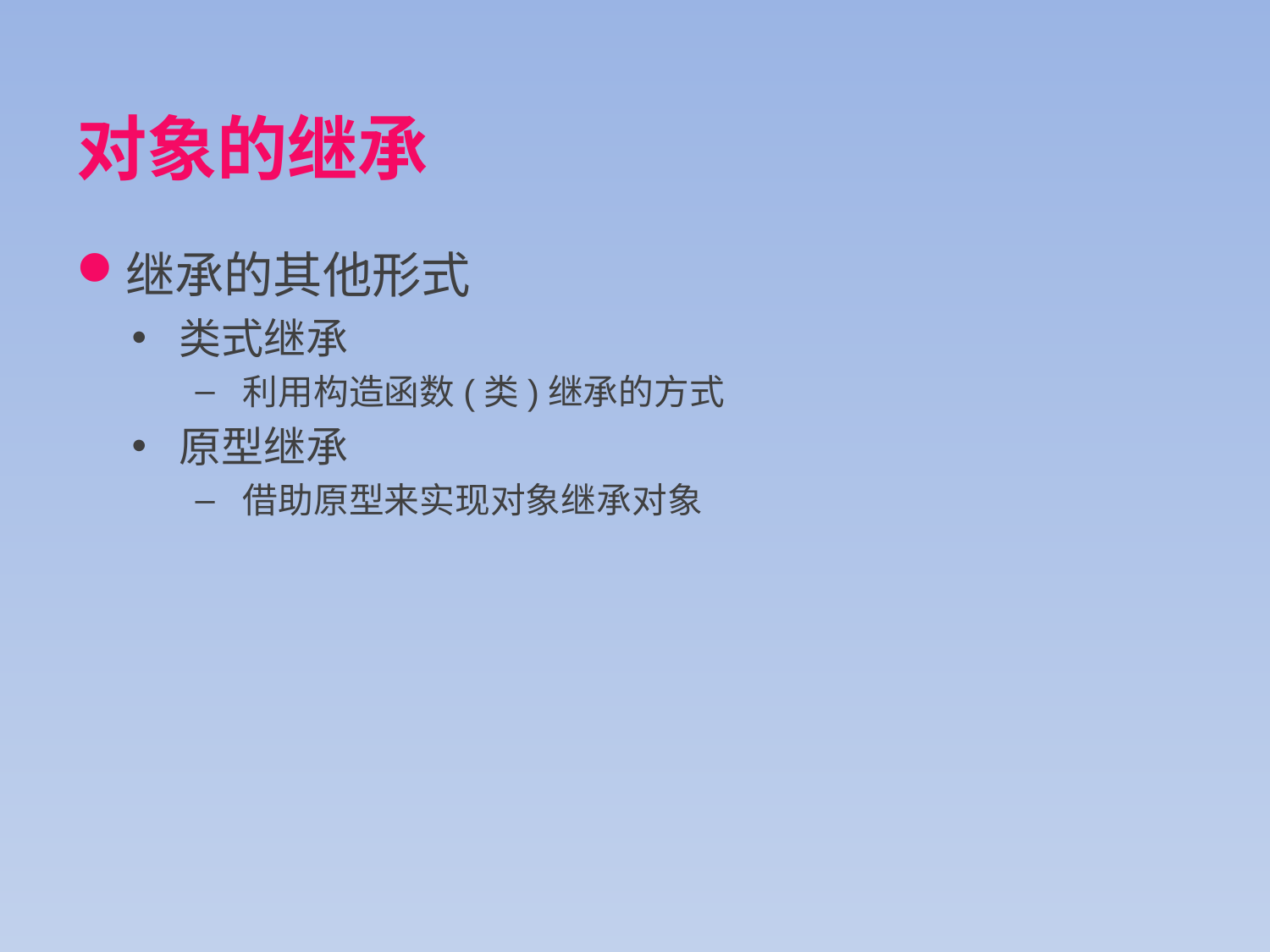

# 对象的继承
继承的其他形式
类式继承
利用构造函数(类)继承的方式
原型继承
借助原型来实现对象继承对象